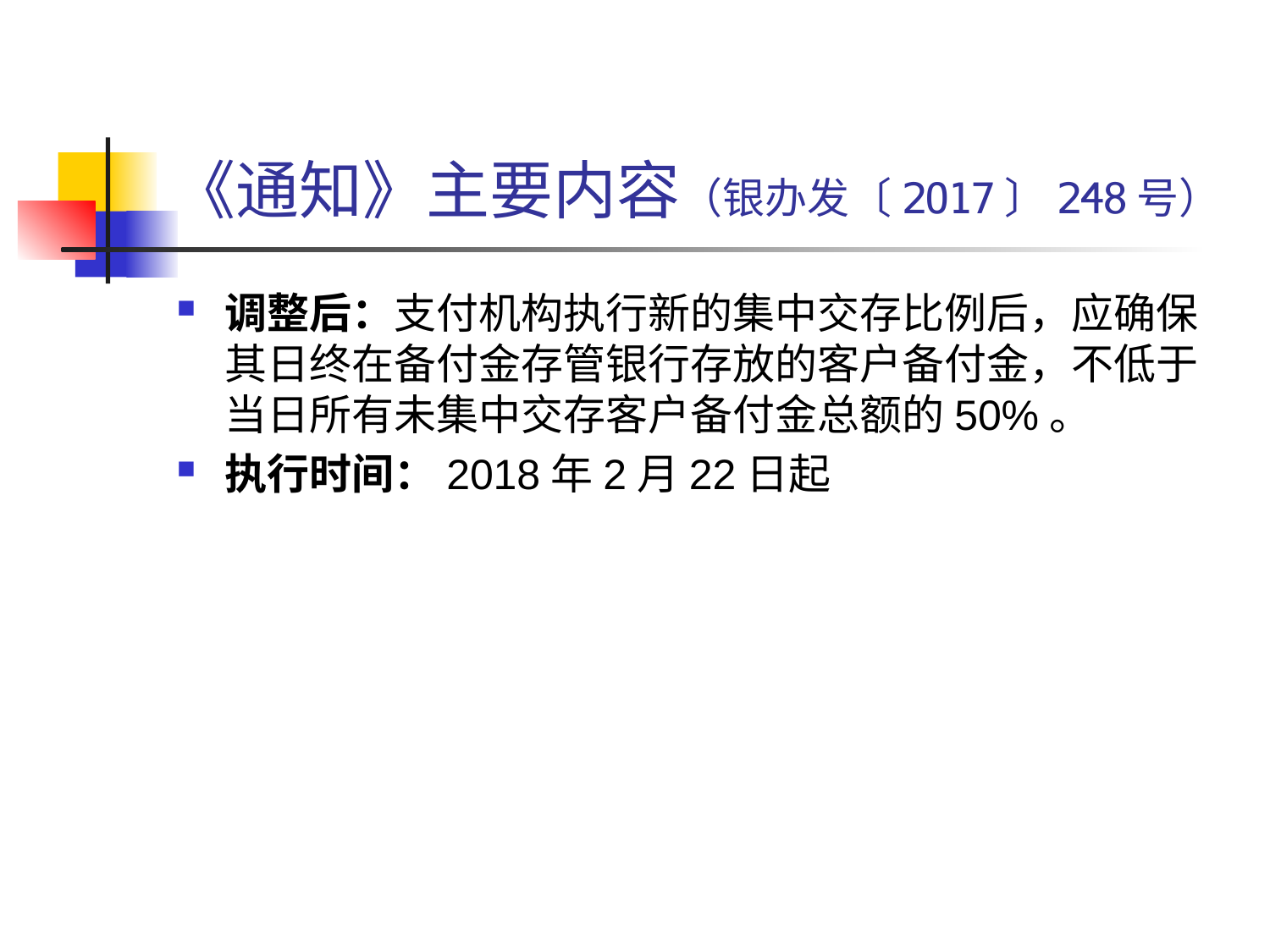

# 《通知》主要内容（银办发〔2017〕248号）
调整后：支付机构执行新的集中交存比例后，应确保其日终在备付金存管银行存放的客户备付金，不低于当日所有未集中交存客户备付金总额的50%。
执行时间：2018年2月22日起